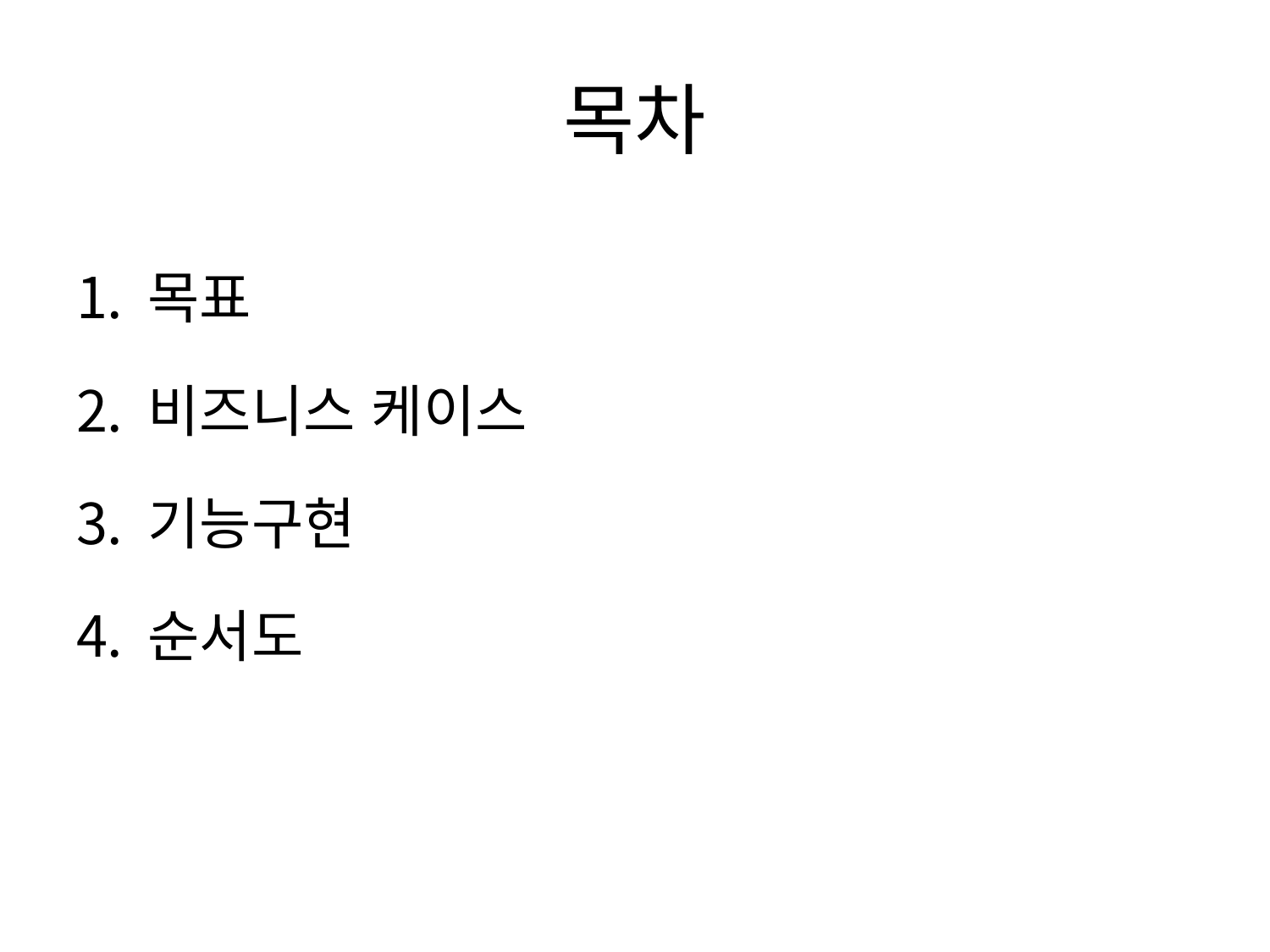

# 목차
목표
비즈니스 케이스
기능구현
순서도